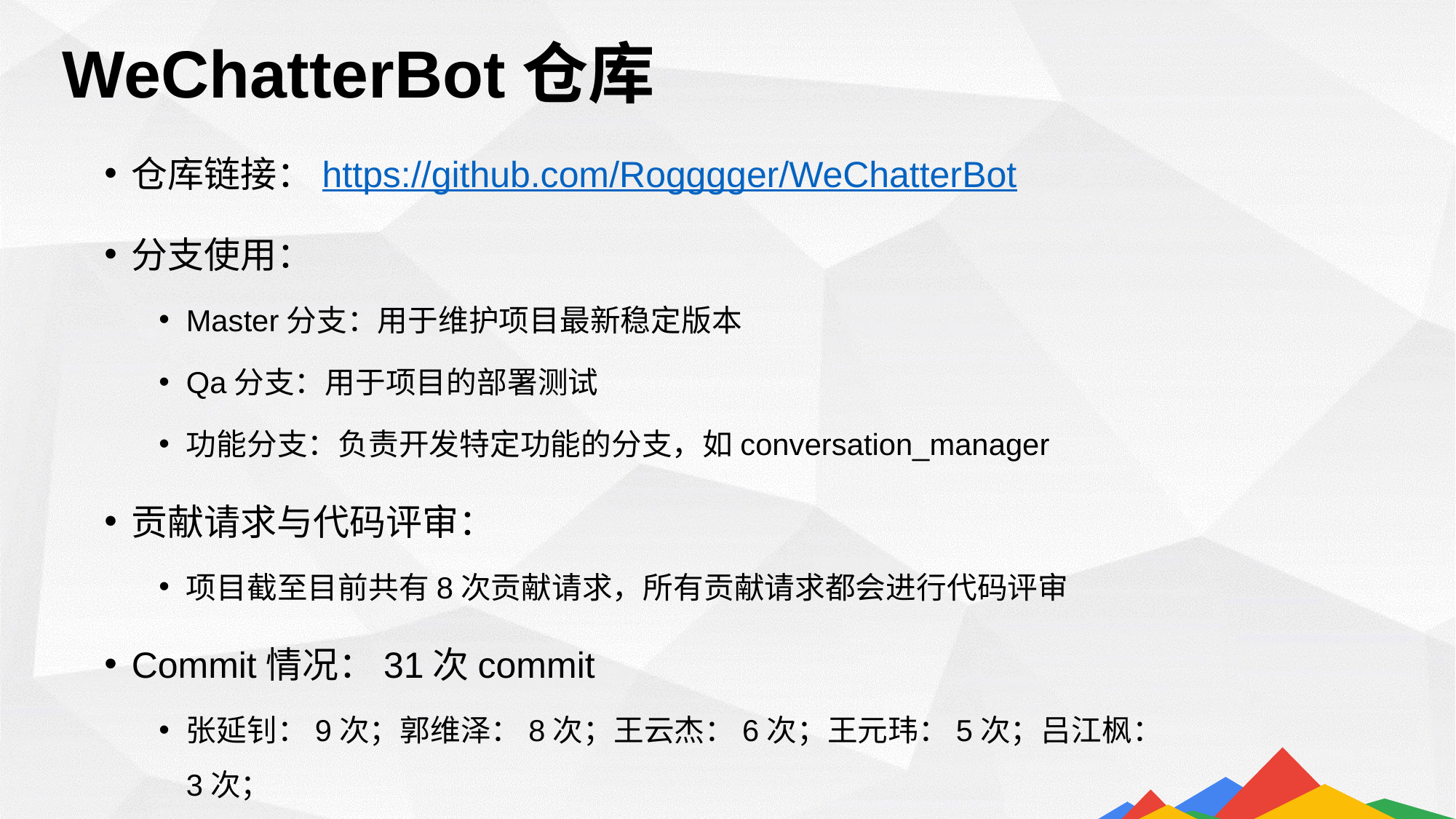

WeChatterBot仓库
仓库链接：https://github.com/Rogggger/WeChatterBot
分支使用：
Master分支：用于维护项目最新稳定版本
Qa分支：用于项目的部署测试
功能分支：负责开发特定功能的分支，如conversation_manager
贡献请求与代码评审：
项目截至目前共有8次贡献请求，所有贡献请求都会进行代码评审
Commit情况：31次commit
张延钊：9次；郭维泽：8次；王云杰：6次；王元玮：5次；吕江枫：3次；